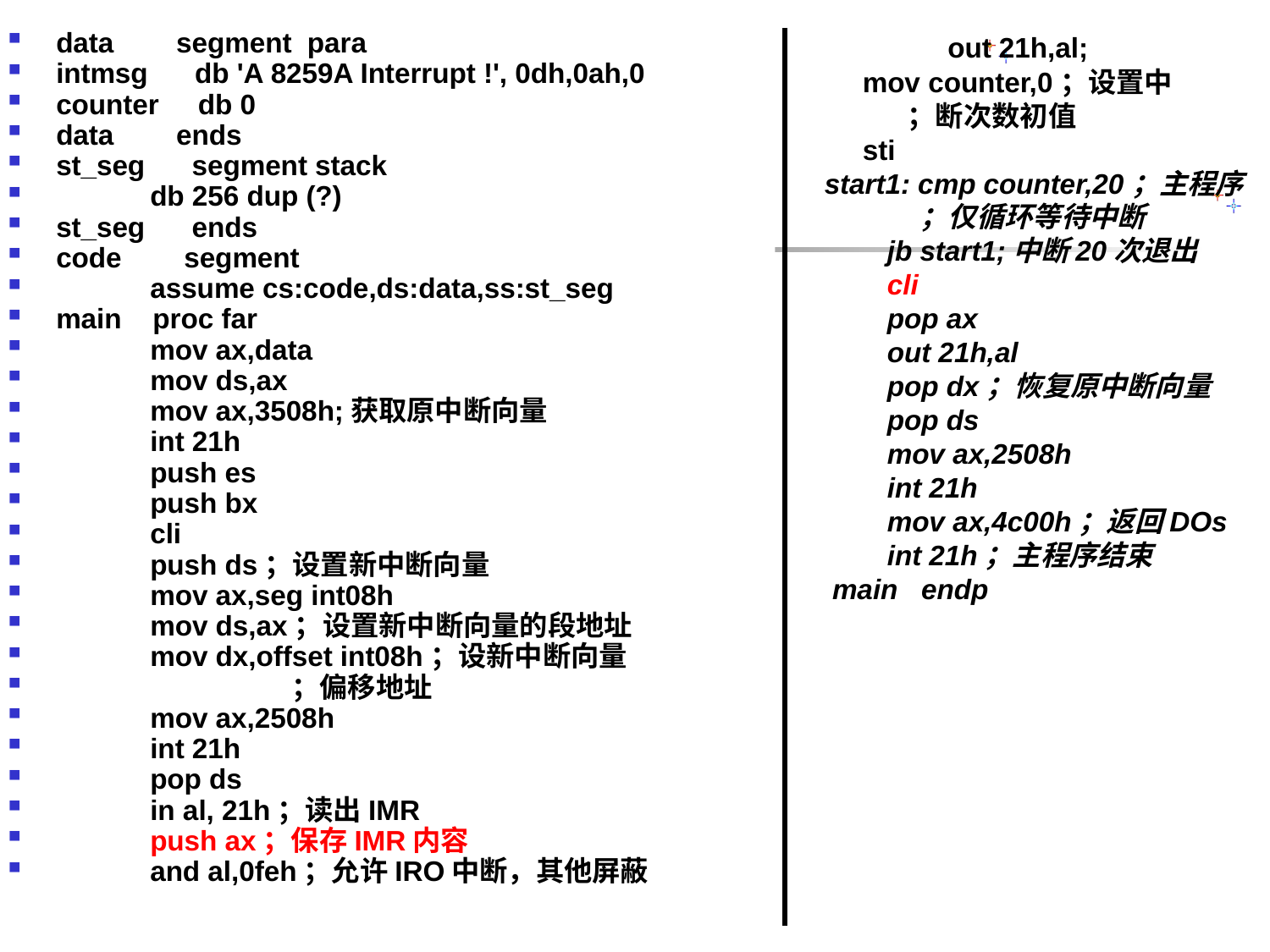

out 21h,al;
             mov counter,0；设置中
                      ；断次数初值
             sti
start1: cmp counter,20；主程序
              ；仅循环等待中断
        jb start1;中断20次退出
        cli
        pop ax
        out 21h,al
        pop dx；恢复原中断向量
        pop ds
        mov ax,2508h
        int 21h
        mov ax,4c00h；返回DOs
        int 21h；主程序结束
 main   endp
data        segment  para
intmsg      db 'A 8259A Interrupt !', 0dh,0ah,0
counter     db 0
data        ends
st_seg      segment stack
            db 256 dup (?)
st_seg      ends
code        segment
            assume cs:code,ds:data,ss:st_seg
main    proc far
            mov ax,data
            mov ds,ax
            mov ax,3508h;获取原中断向量
            int 21h
            push es
            push bx
            cli
            push ds；设置新中断向量
            mov ax,seg int08h
            mov ds,ax；设置新中断向量的段地址
            mov dx,offset int08h；设新中断向量
                                    ；偏移地址
            mov ax,2508h
            int 21h
            pop ds
            in al, 21h；读出IMR
            push ax；保存IMR内容
            and al,0feh；允许IRO中断，其他屏蔽